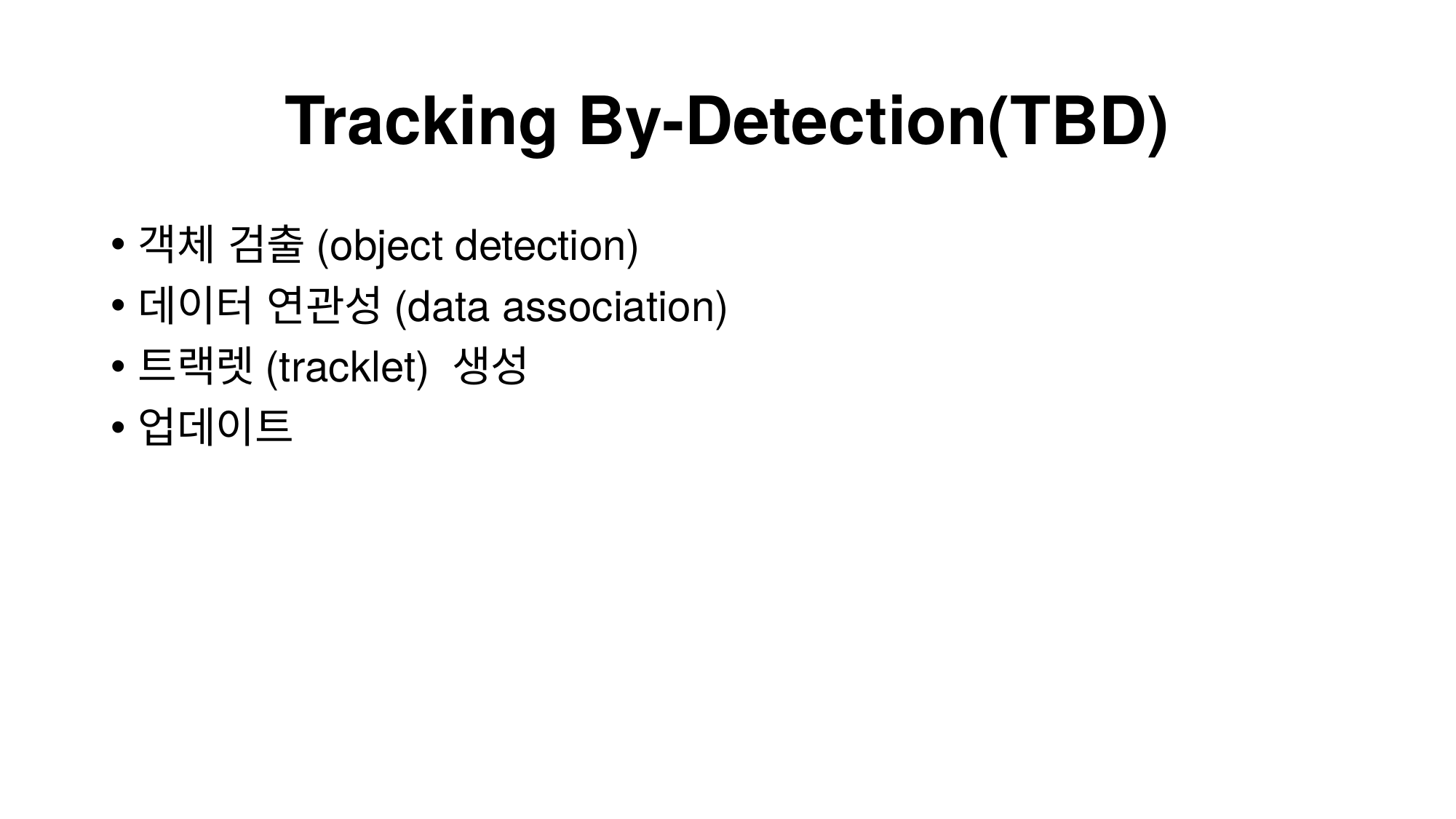

# Tracking By-Detection(TBD)
객체 검출(object detection)
데이터 연관성(data association)
트랙렛(tracklet) 생성
업데이트